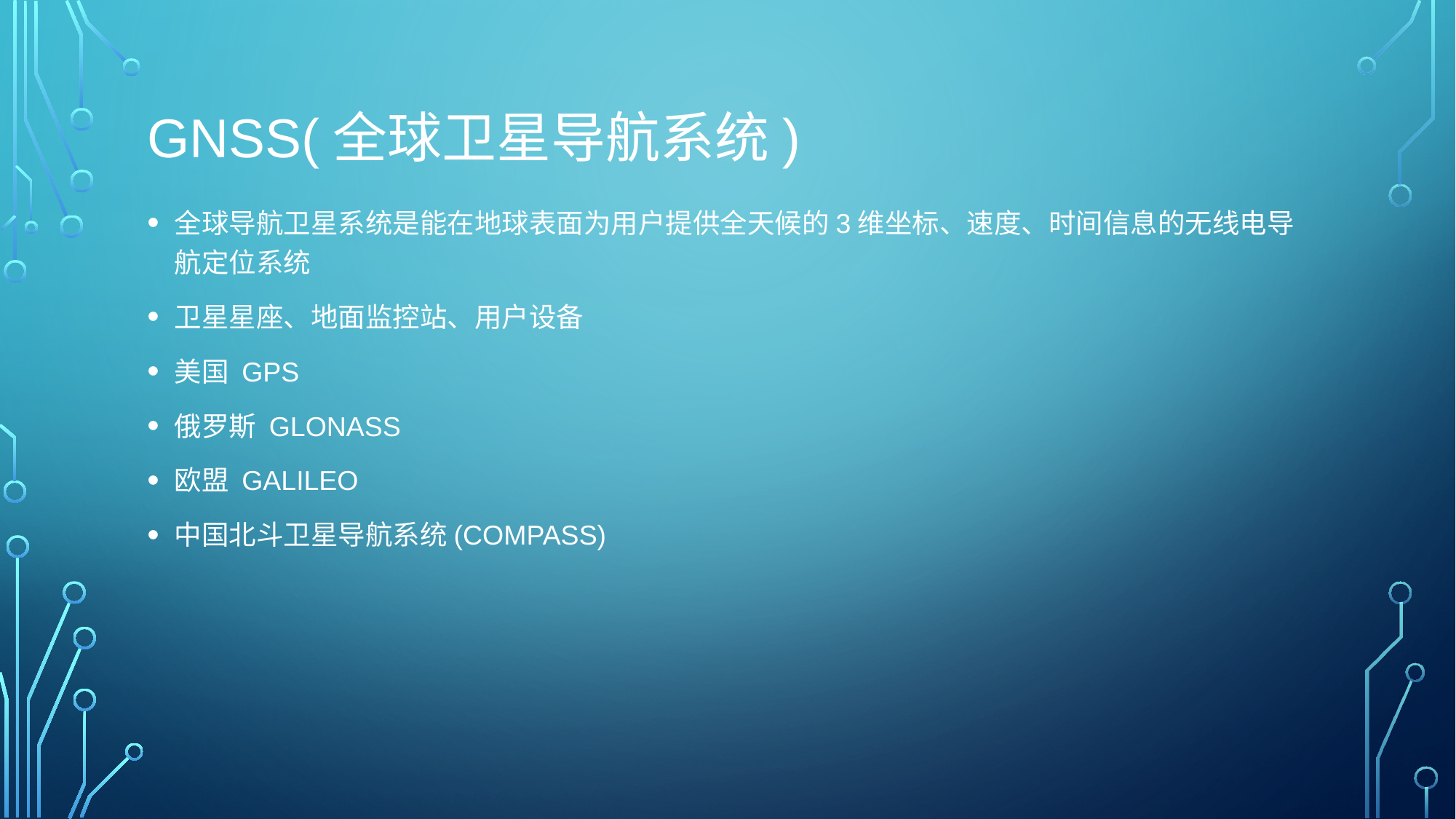

# GNSS(全球卫星导航系统)
全球导航卫星系统是能在地球表面为用户提供全天候的3维坐标、速度、时间信息的无线电导航定位系统
卫星星座、地面监控站、用户设备
美国 GPS
俄罗斯 GLONASS
欧盟 GALILEO
中国北斗卫星导航系统(COMPASS)